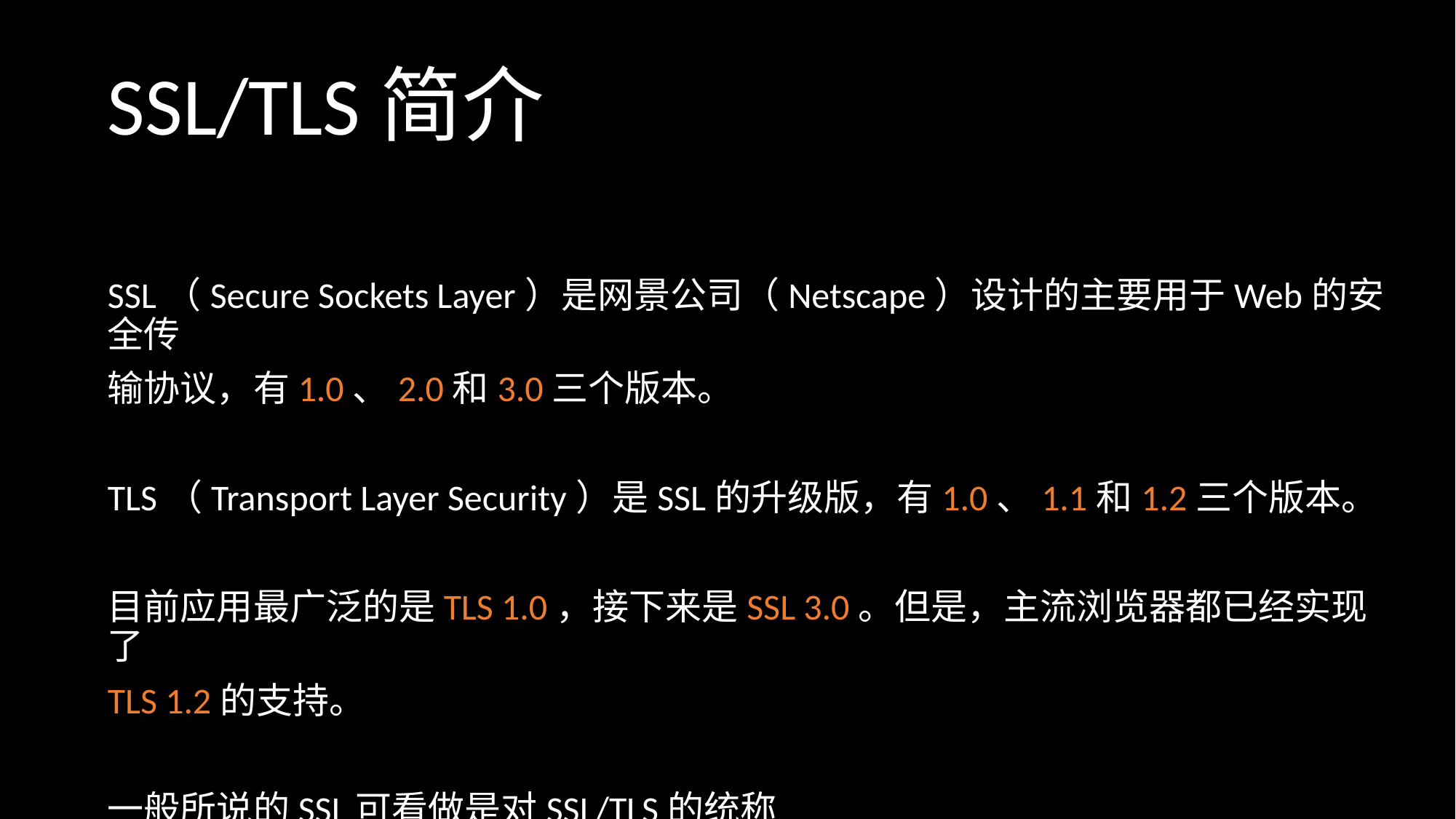

SSL/TLS简介

SSL（Secure Sockets Layer）是网景公司（Netscape）设计的主要用于Web的安全传
输协议，有1.0、2.0和3.0三个版本。

TLS（Transport Layer Security）是SSL的升级版，有1.0、1.1和1.2三个版本。

目前应用最广泛的是TLS 1.0，接下来是SSL 3.0。但是，主流浏览器都已经实现了
TLS 1.2的支持。

一般所说的SSL可看做是对SSL/TLS的统称